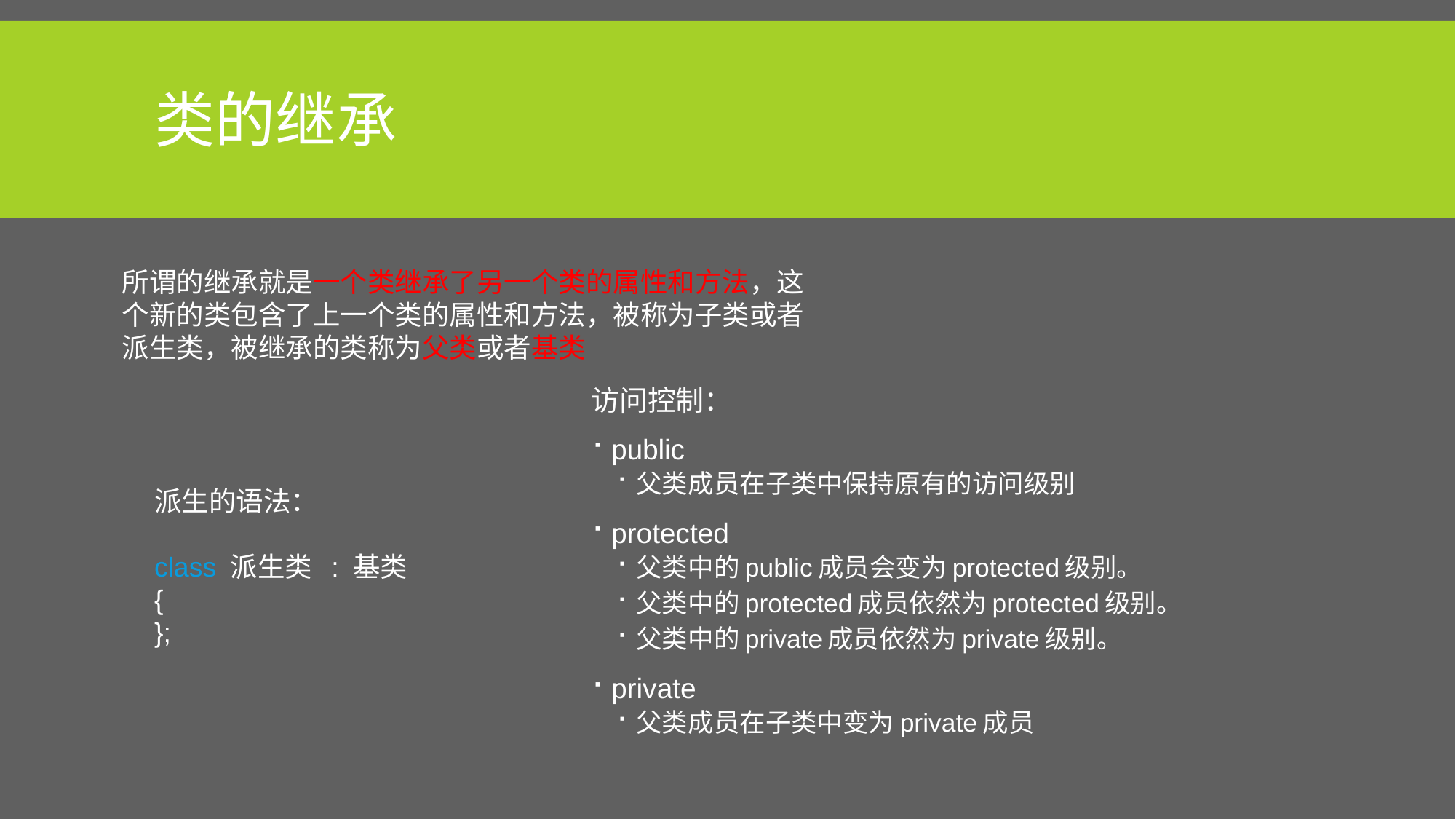

# 类的继承
所谓的继承就是一个类继承了另一个类的属性和方法，这个新的类包含了上一个类的属性和方法，被称为子类或者派生类，被继承的类称为父类或者基类
访问控制：
public
父类成员在子类中保持原有的访问级别
protected
父类中的public成员会变为protected级别。
父类中的protected成员依然为protected级别。
父类中的private成员依然为private级别。
private
父类成员在子类中变为private成员
派生的语法：

class 派生类  : 基类
{
};